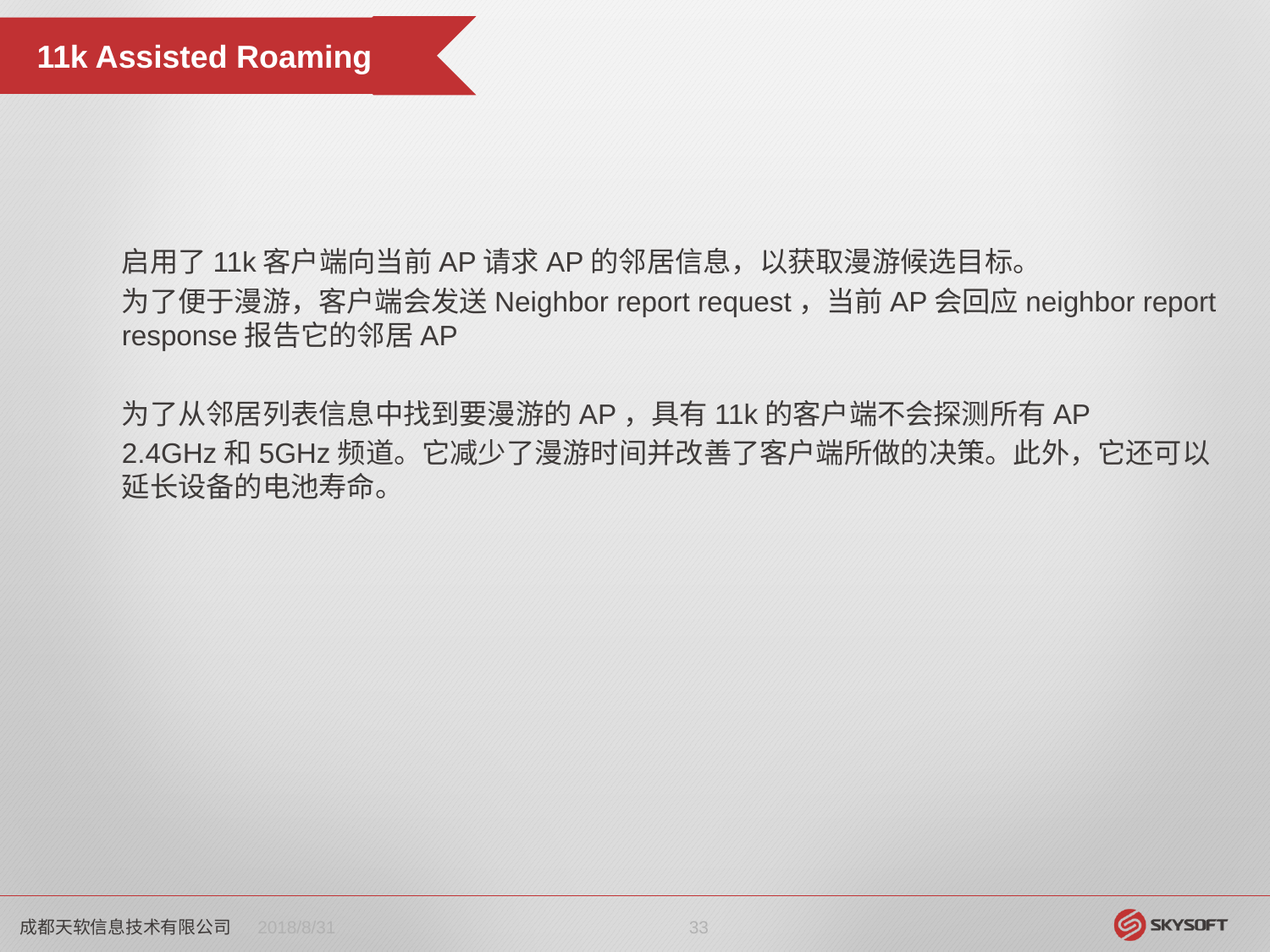

11k Assisted Roaming

启用了11k客户端向当前AP请求AP的邻居信息，以获取漫游候选目标。
为了便于漫游，客户端会发送Neighbor report request，当前AP会回应neighbor report response报告它的邻居AP

为了从邻居列表信息中找到要漫游的AP，具有11k的客户端不会探测所有AP
2.4GHz和5GHz频道。它减少了漫游时间并改善了客户端所做的决策。此外，它还可以延长设备的电池寿命。
成都天软信息技术有限公司
2018/8/31
33